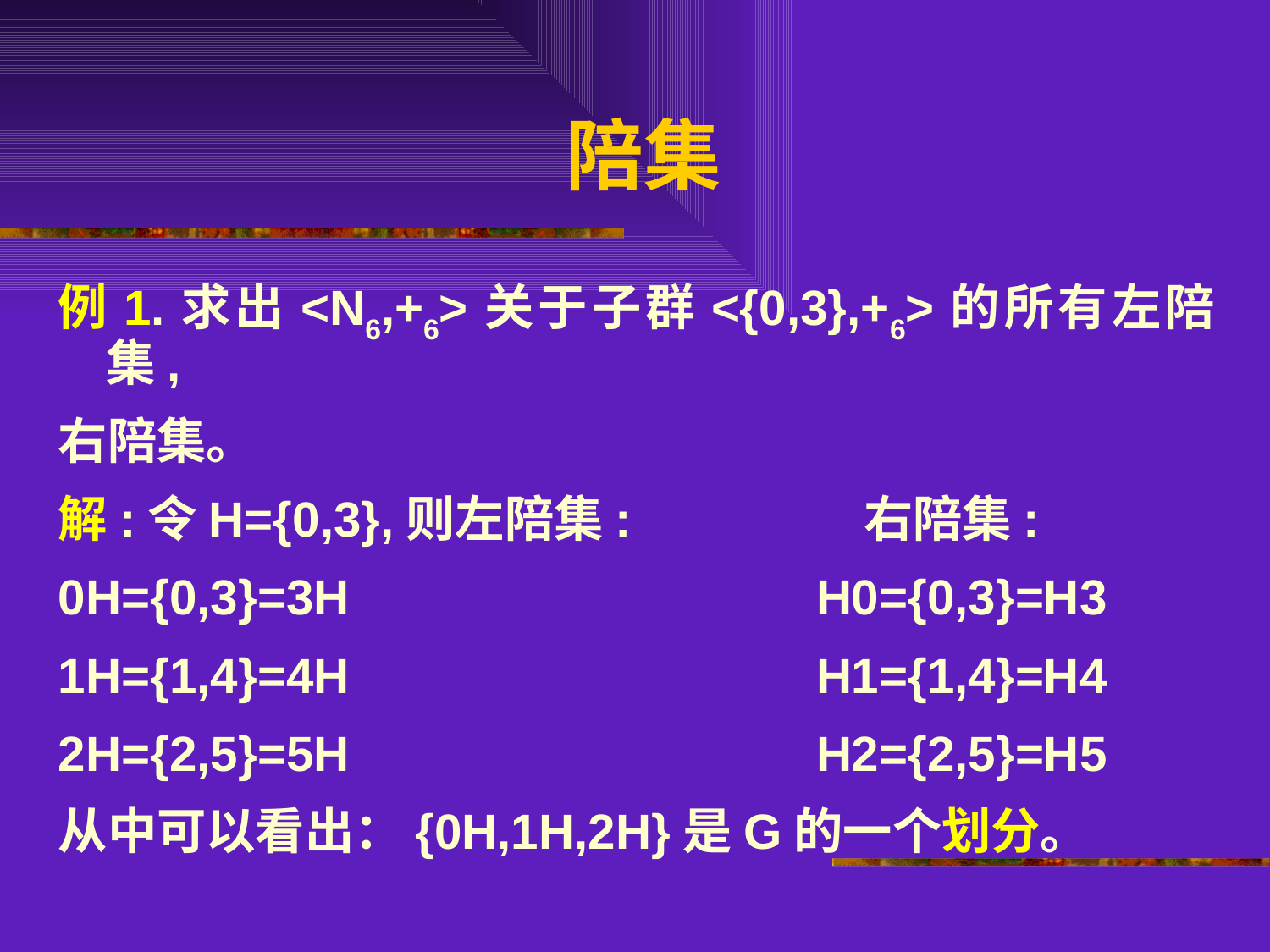

# 陪集
例1.求出<N6,+6>关于子群<{0,3},+6>的所有左陪集,
右陪集。
解:令H={0,3},则左陪集:                右陪集:
0H={0,3}=3H                                  H0={0,3}=H3
1H={1,4}=4H                                  H1={1,4}=H4
2H={2,5}=5H                                  H2={2,5}=H5
从中可以看出：{0H,1H,2H}是G的一个划分。